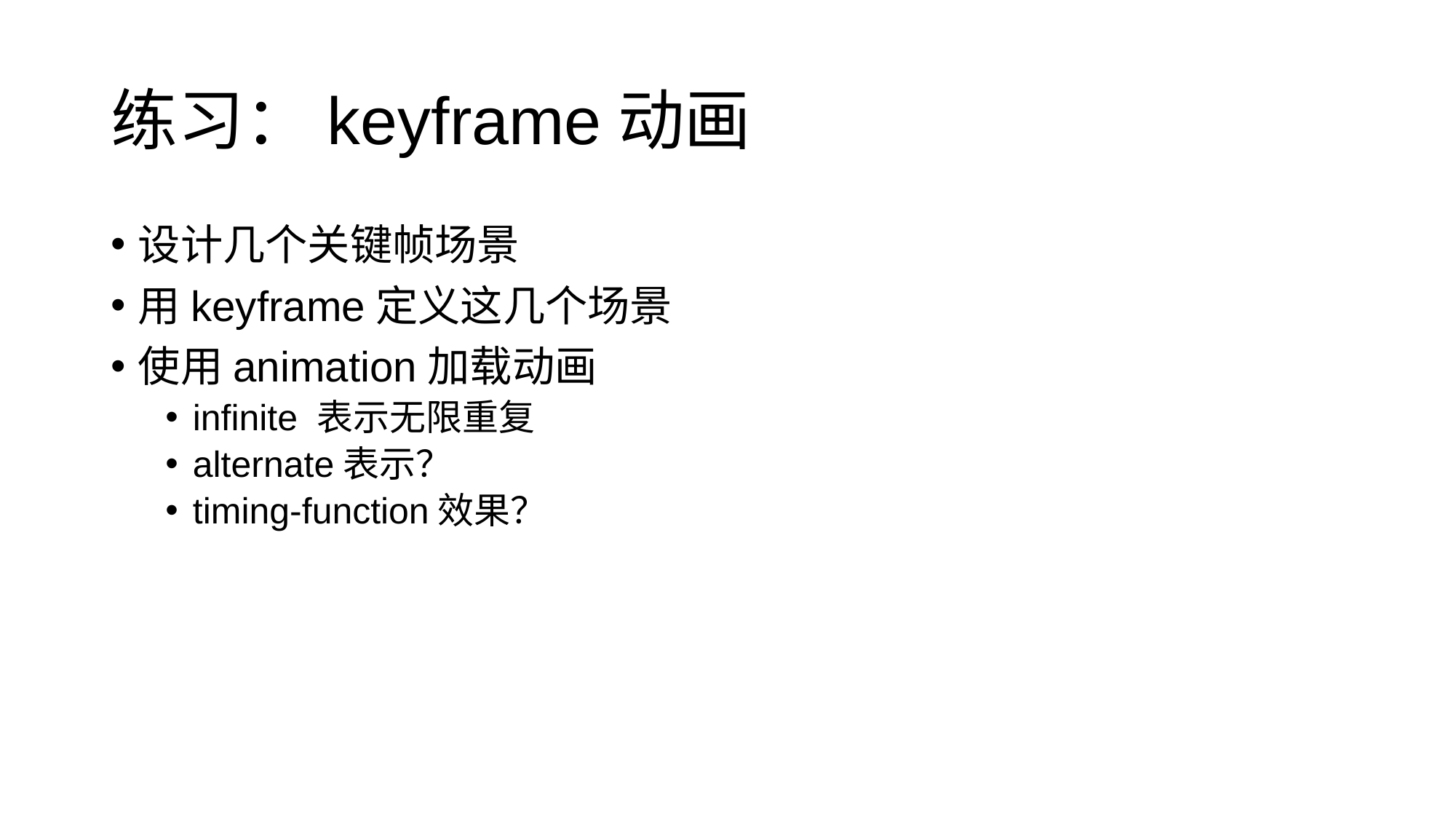

# 练习：keyframe动画
设计几个关键帧场景
用keyframe定义这几个场景
使用animation加载动画
infinite 表示无限重复
alternate表示？
timing-function效果？